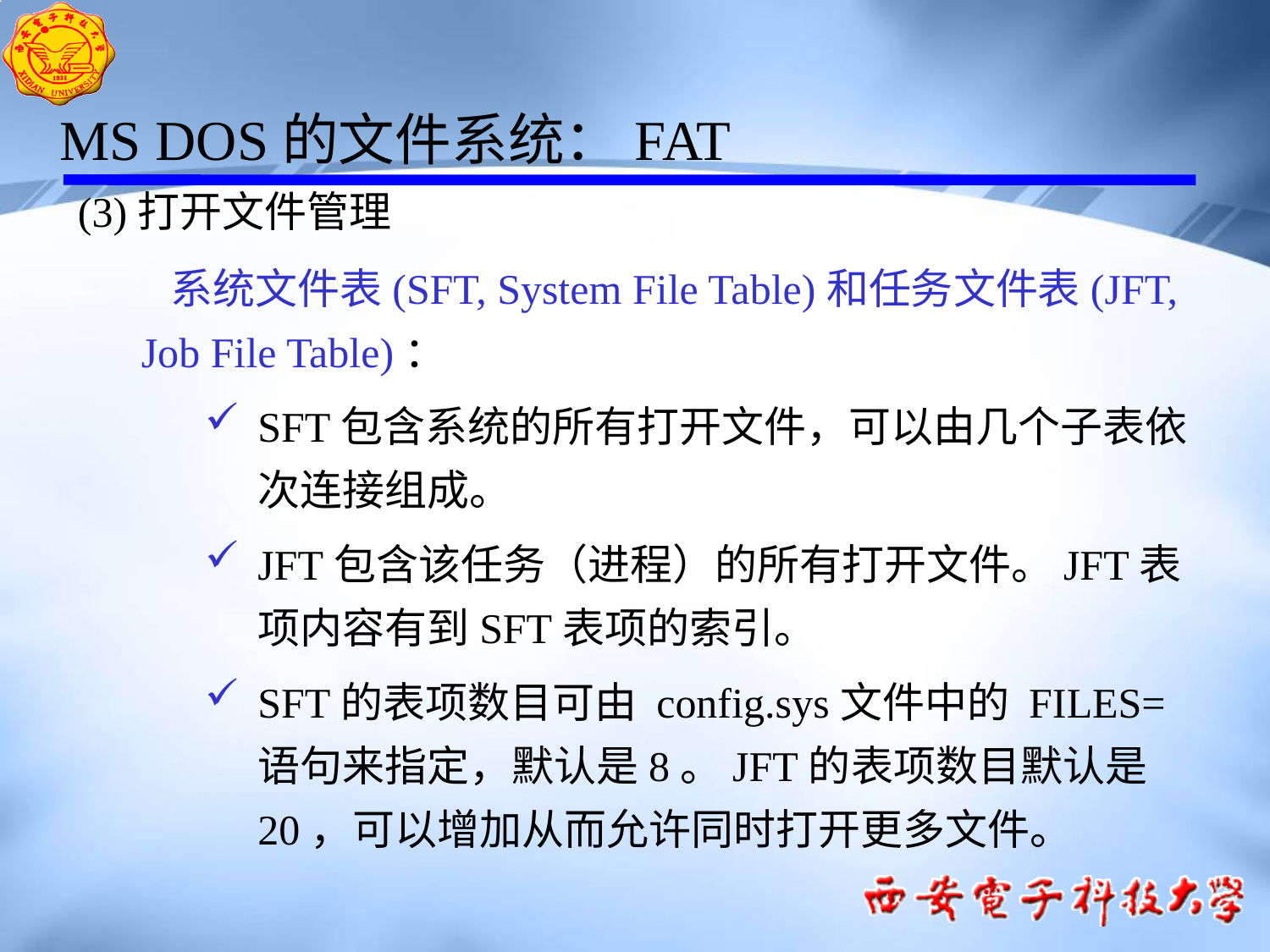

MS DOS的文件系统：FAT
(3)打开文件管理
  系统文件表(SFT, System File Table)和任务文件表(JFT, Job File Table)：
SFT包含系统的所有打开文件，可以由几个子表依次连接组成。
JFT包含该任务（进程）的所有打开文件。JFT表项内容有到SFT表项的索引。
SFT的表项数目可由 config.sys文件中的 FILES= 语句来指定，默认是8。JFT的表项数目默认是20，可以增加从而允许同时打开更多文件。
145